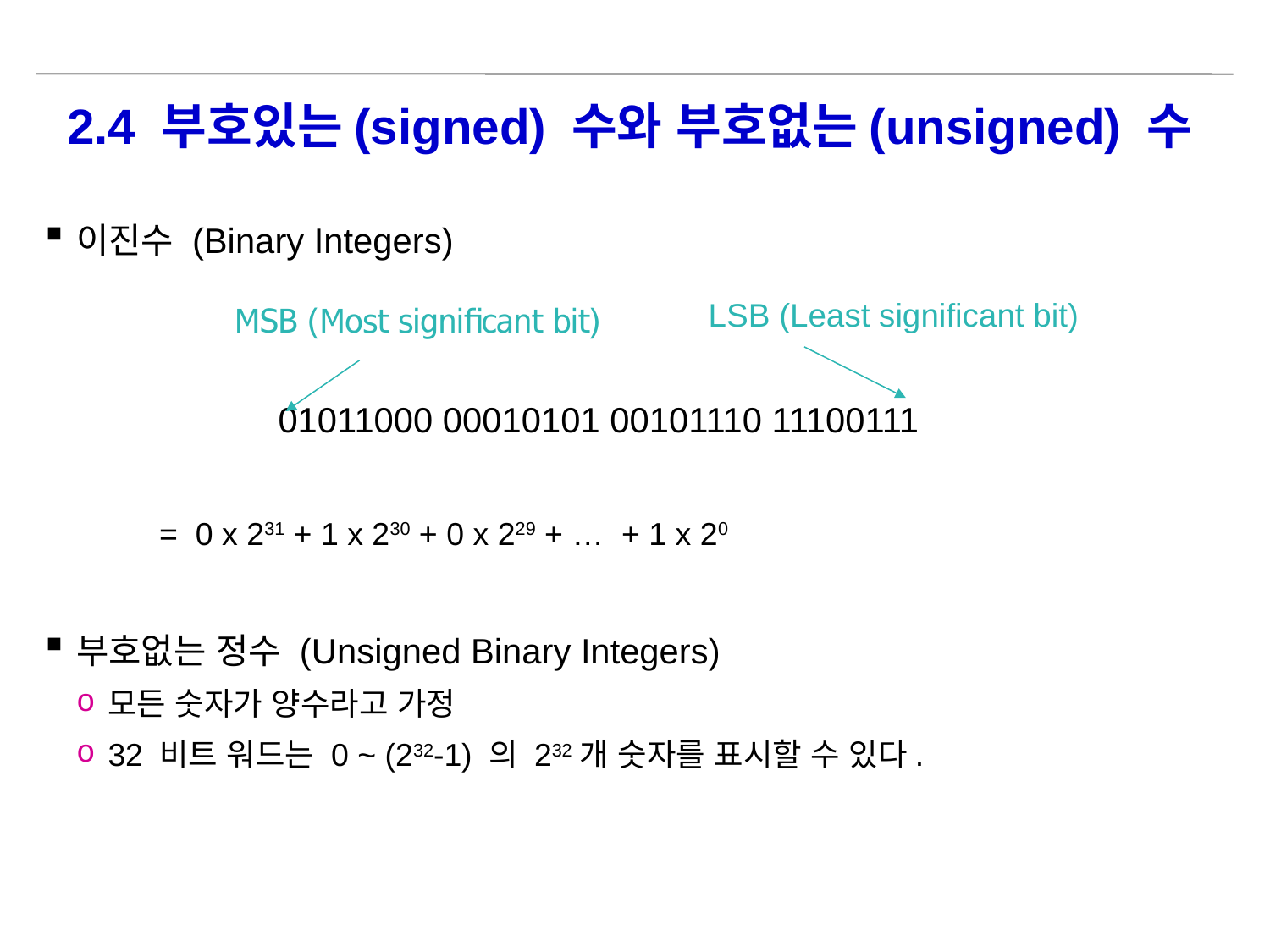

# 2.4 부호있는(signed) 수와 부호없는(unsigned) 수
이진수 (Binary Integers)

                        01011000 00010101 00101110 11100111

=  0 x 231 + 1 x 230 + 0 x 229 + …  + 1 x 20

부호없는 정수 (Unsigned Binary Integers)
모든 숫자가 양수라고 가정
32 비트 워드는 0 ~ (232-1) 의 232개 숫자를 표시할 수 있다.
LSB (Least significant bit)
MSB (Most significant bit)